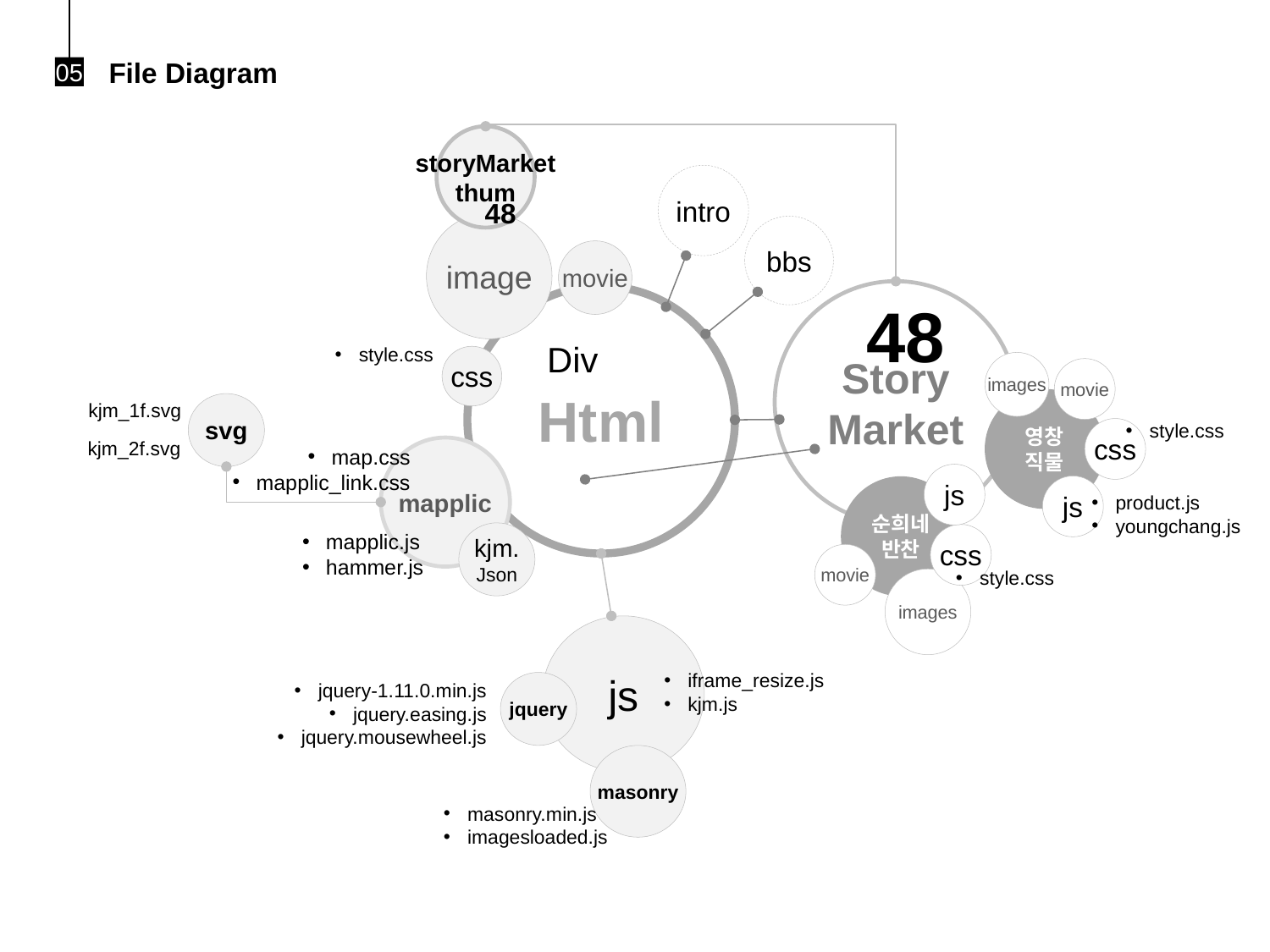

File Diagram
05
storyMarket
thum
intro
48
image
bbs
movie
48
Story
Market
Html
Div
style.css
css
images
movie
영창
직물
kjm_1f.svg
svg
style.css
css
kjm_2f.svg
map.css
mapplic_link.css
mapplic
js
js
순희네
반찬
product.js
youngchang.js
mapplic.js
hammer.js
kjm.
Json
css
movie
style.css
images
js
iframe_resize.js
kjm.js
jquery-1.11.0.min.js
jquery.easing.js
jquery.mousewheel.js

jquery
masonry

masonry.min.js
imagesloaded.js